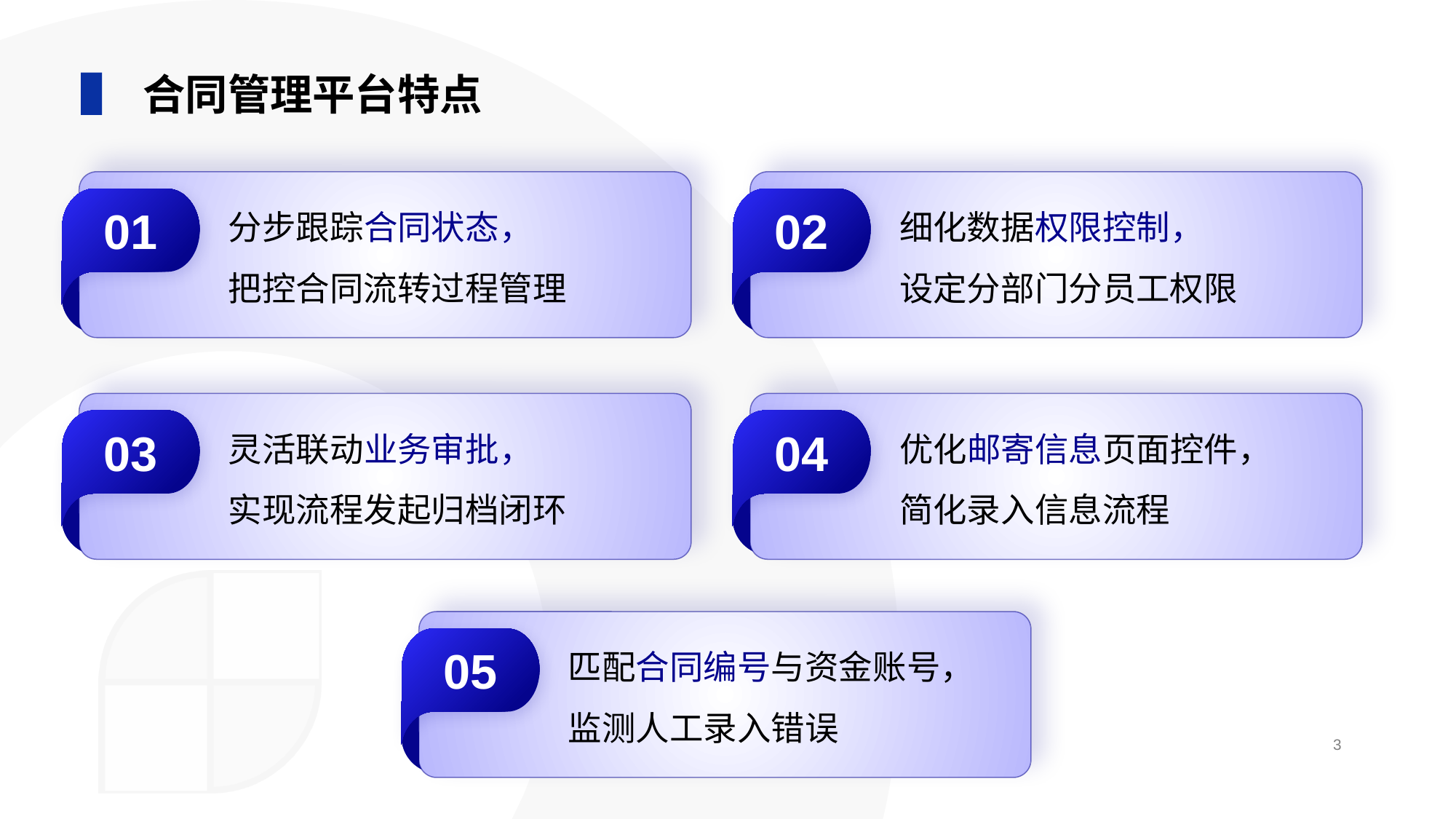

▌ 合同管理平台特点

分步跟踪合同状态，
把控合同流转过程管理
01

细化数据权限控制，
设定分部门分员工权限
02

灵活联动业务审批，
实现流程发起归档闭环
03

优化邮寄信息页面控件，
简化录入信息流程
04

匹配合同编号与资金账号，
监测人工录入错误
05

3